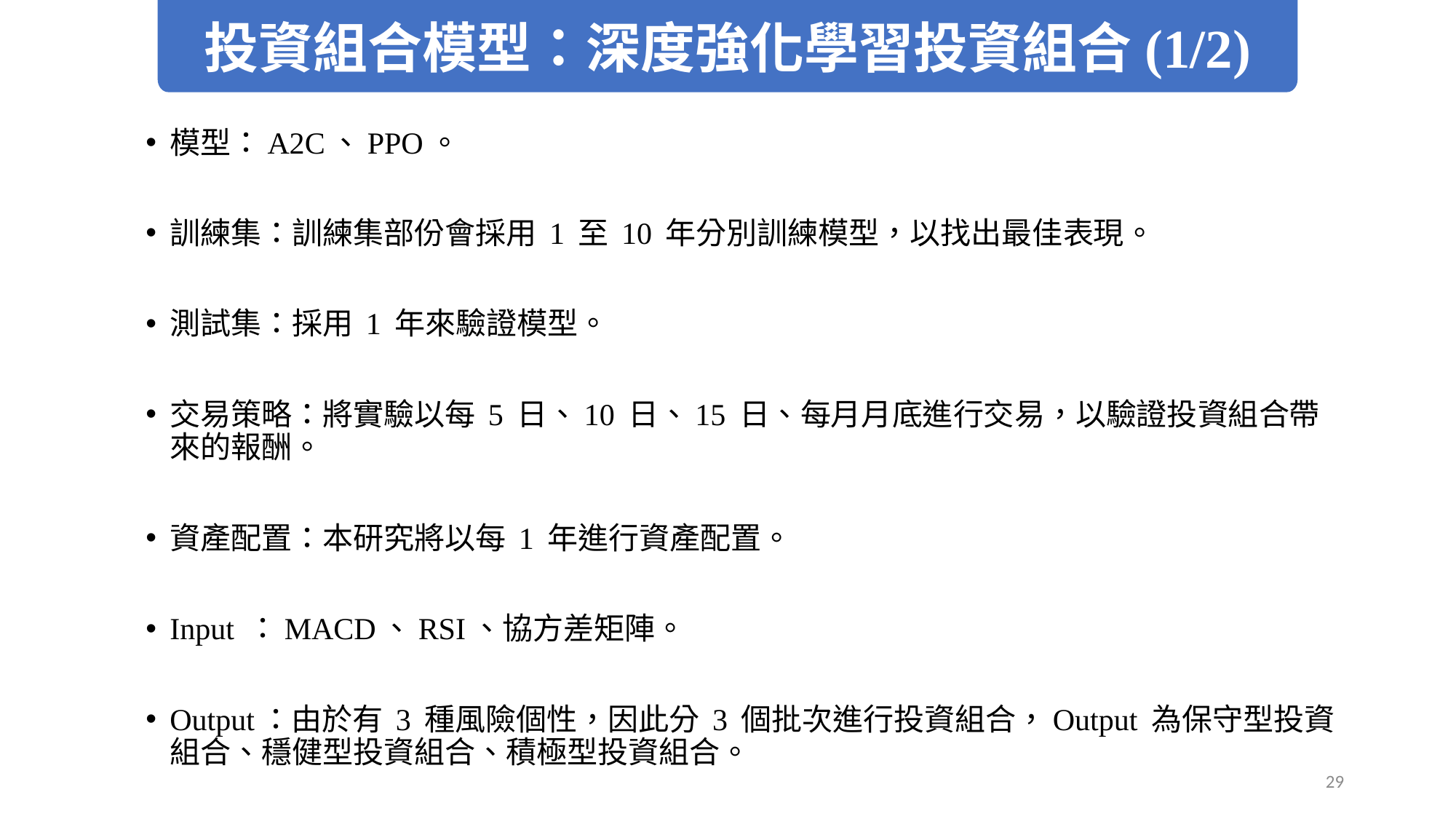

投資組合模型：深度強化學習投資組合(1/2)
模型：A2C、PPO。

訓練集：訓練集部份會採用 1 至 10 年分別訓練模型，以找出最佳表現。

測試集：採用 1 年來驗證模型。

交易策略：將實驗以每 5 日、10 日、15 日、每月月底進行交易，以驗證投資組合帶來的報酬。

資產配置：本研究將以每 1 年進行資產配置。

Input ：MACD、RSI、協方差矩陣。

Output：由於有 3 種風險個性，因此分 3 個批次進行投資組合，Output 為保守型投資組合、穩健型投資組合、積極型投資組合。
29